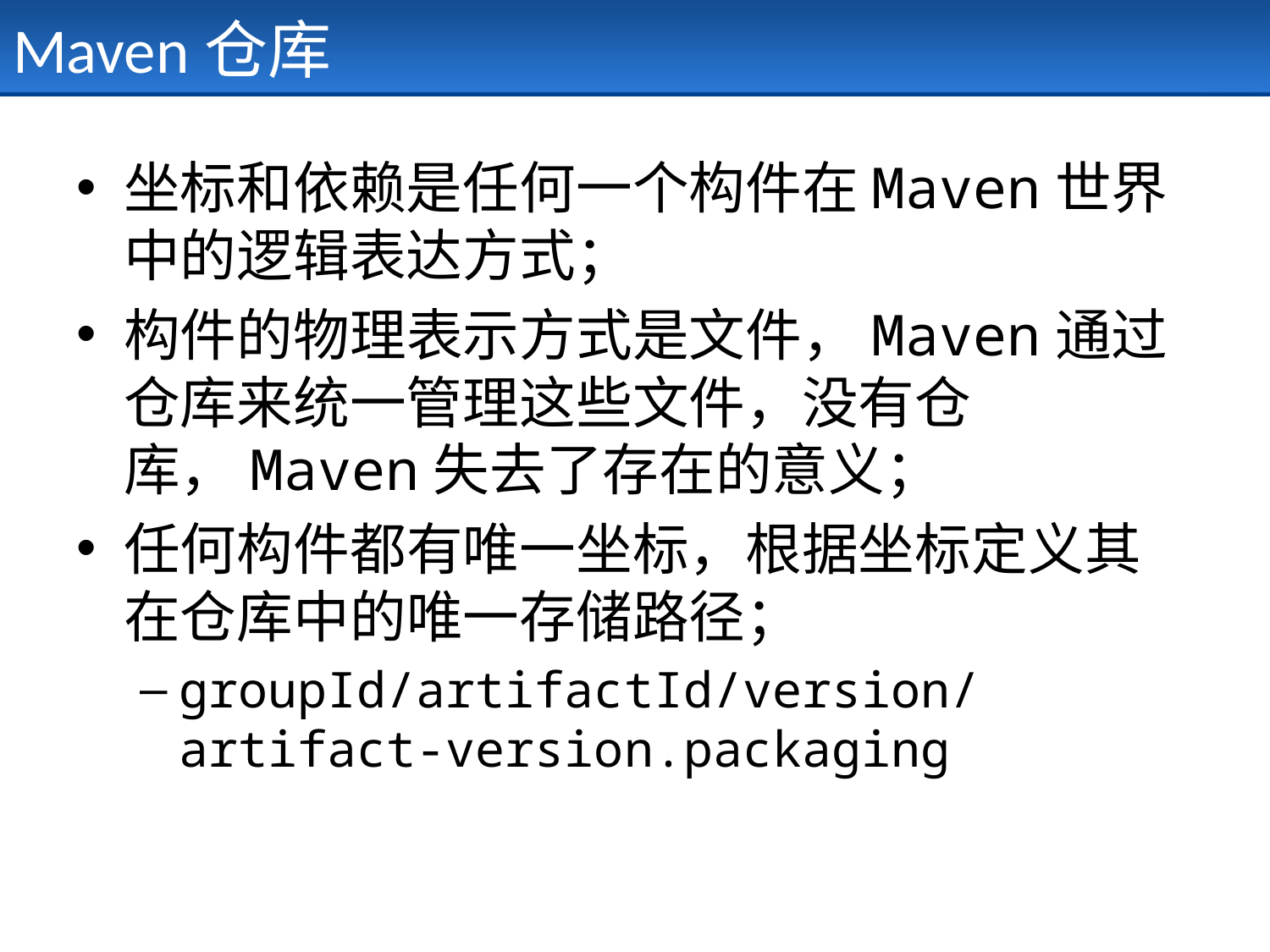

# Maven仓库
坐标和依赖是任何一个构件在Maven世界中的逻辑表达方式；
构件的物理表示方式是文件，Maven通过仓库来统一管理这些文件，没有仓库，Maven失去了存在的意义；
任何构件都有唯一坐标，根据坐标定义其在仓库中的唯一存储路径；
groupId/artifactId/version/artifact-version.packaging